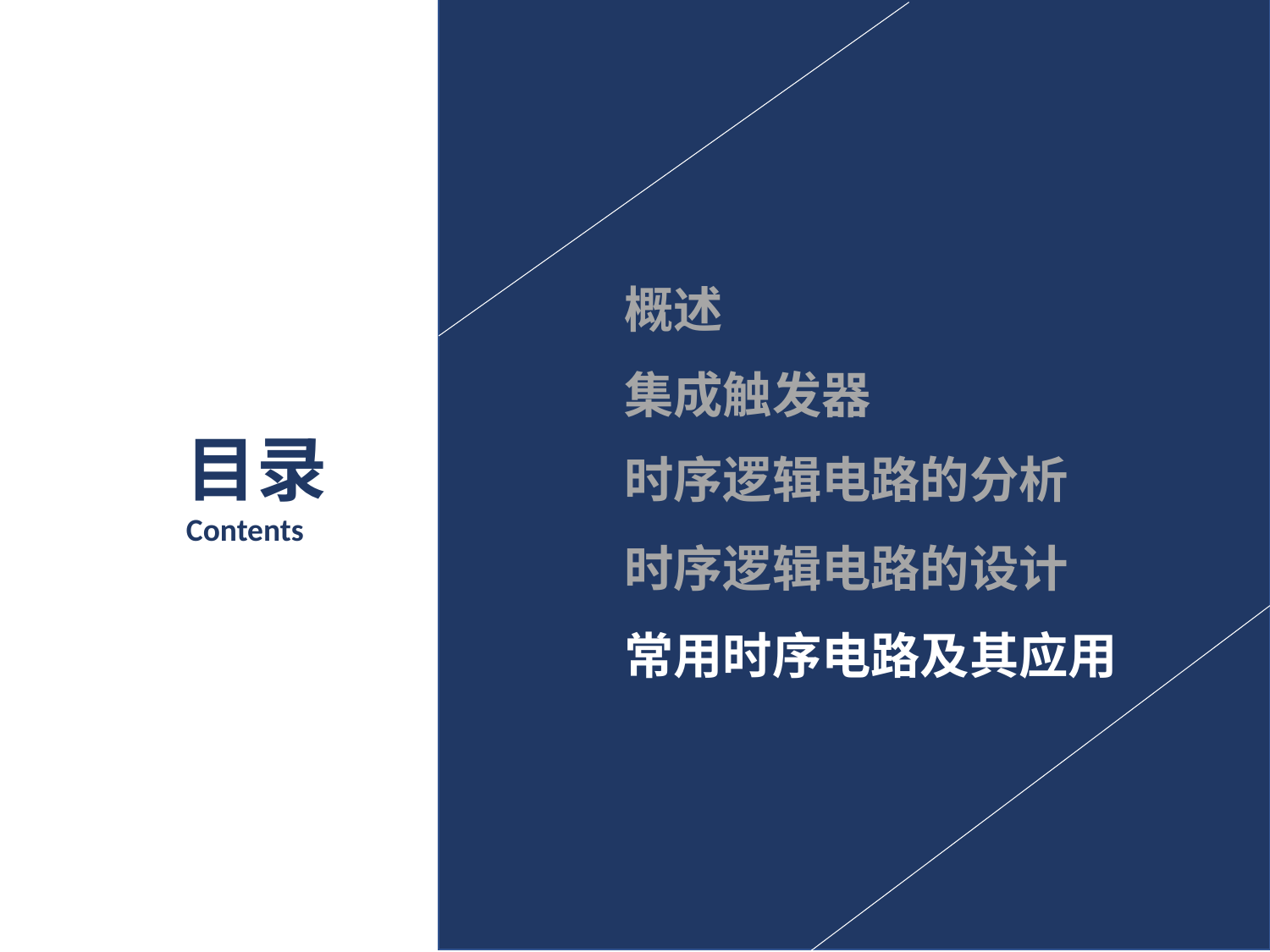

概述
集成触发器
目录
Contents
时序逻辑电路的分析
时序逻辑电路的设计
常用时序电路及其应用